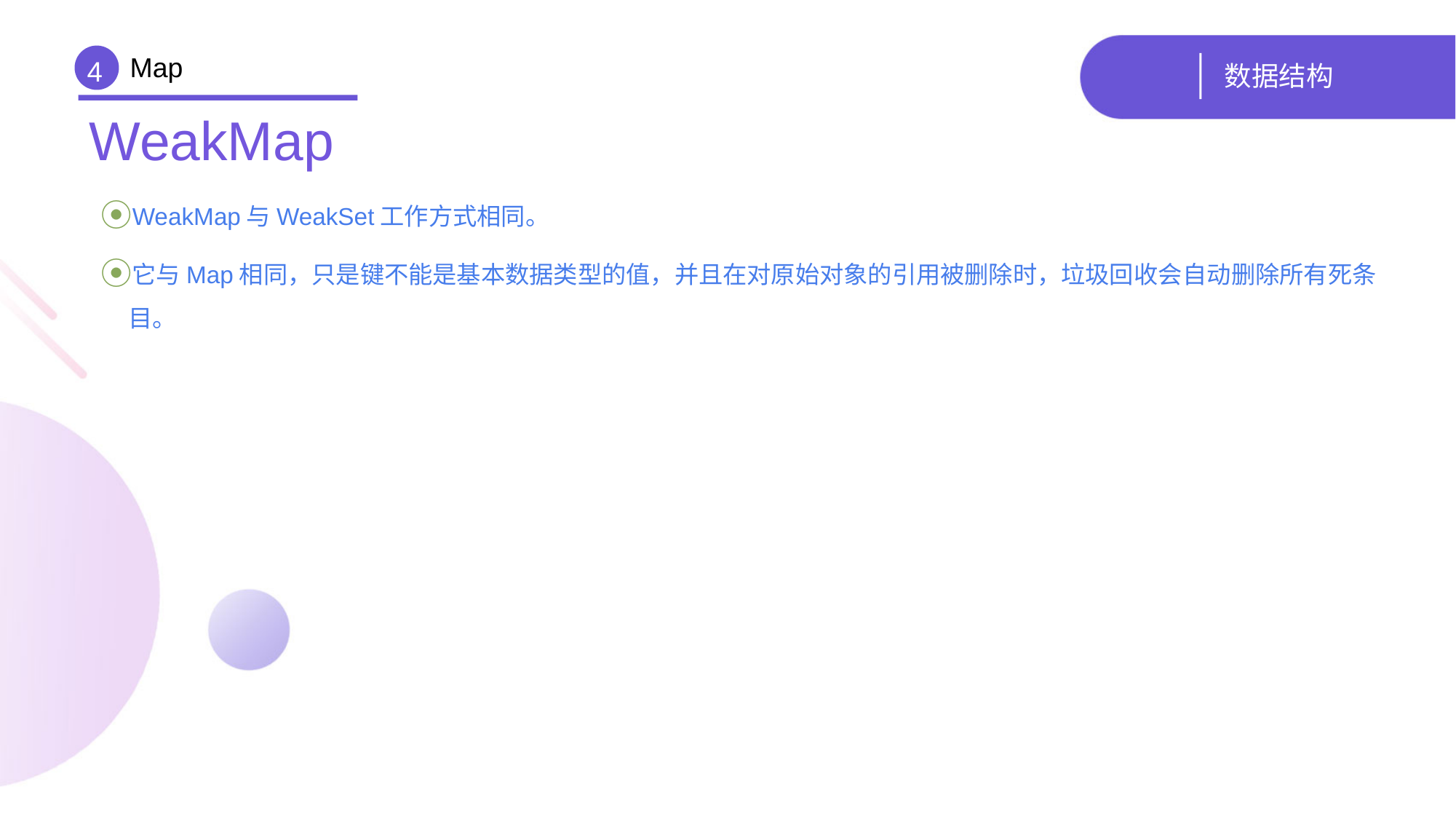

Map
# 数据结构
4
WeakMap
WeakMap与WeakSet工作方式相同。
它与Map相同，只是键不能是基本数据类型的值，并且在对原始对象的引用被删除时，垃圾回收会自动删除所有死条目。